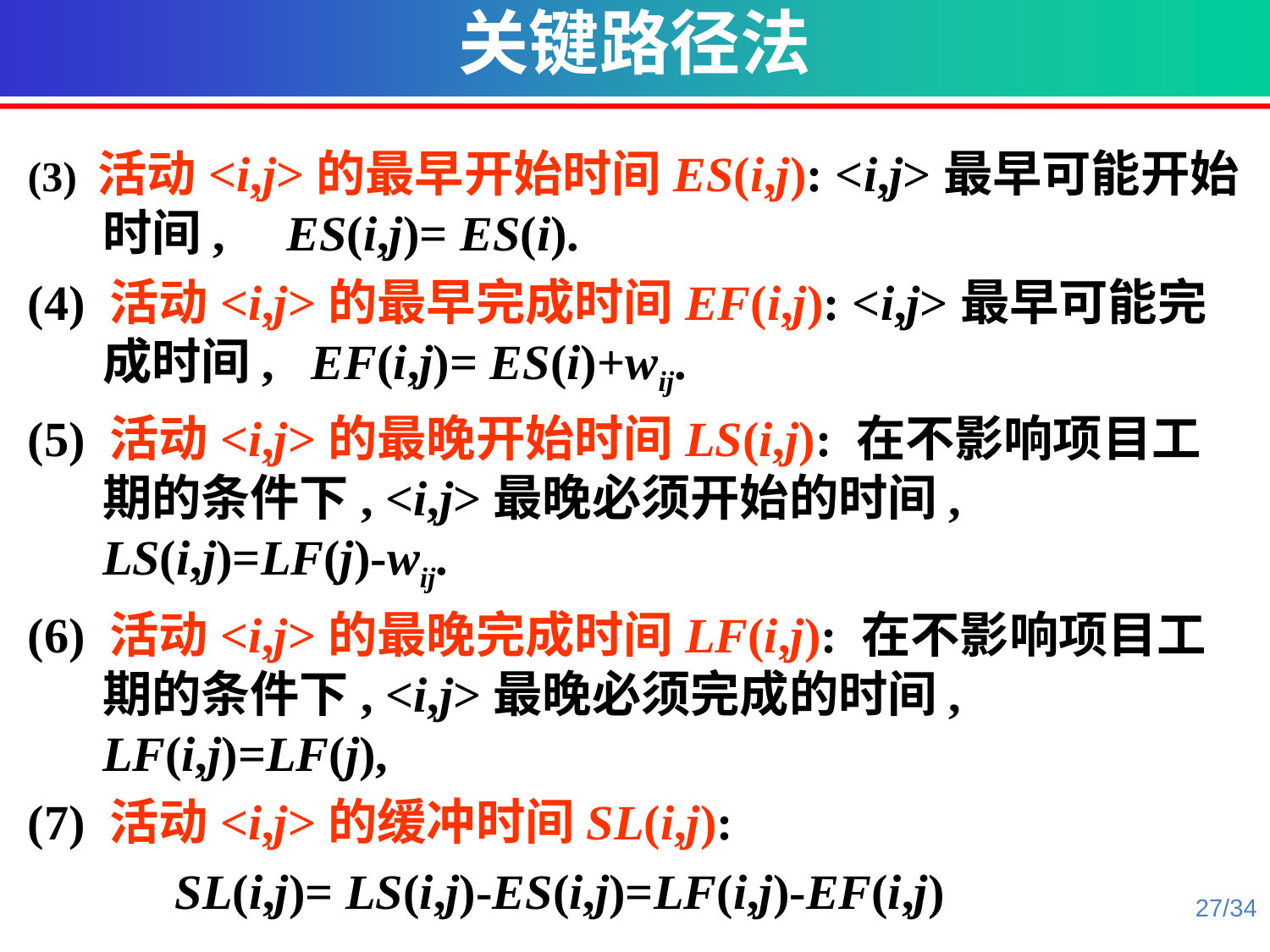

关键路径法
(3) 活动<i,j>的最早开始时间ES(i,j): <i,j>最早可能开始时间,     ES(i,j)= ES(i).
(4) 活动<i,j>的最早完成时间EF(i,j): <i,j>最早可能完成时间,   EF(i,j)= ES(i)+wij.
(5) 活动<i,j>的最晚开始时间LS(i,j): 在不影响项目工期的条件下, <i,j>最晚必须开始的时间, LS(i,j)=LF(j)-wij.
(6) 活动<i,j>的最晚完成时间LF(i,j): 在不影响项目工期的条件下, <i,j>最晚必须完成的时间, LF(i,j)=LF(j),
(7) 活动<i,j>的缓冲时间SL(i,j):
            SL(i,j)= LS(i,j)-ES(i,j)=LF(i,j)-EF(i,j)
27/34